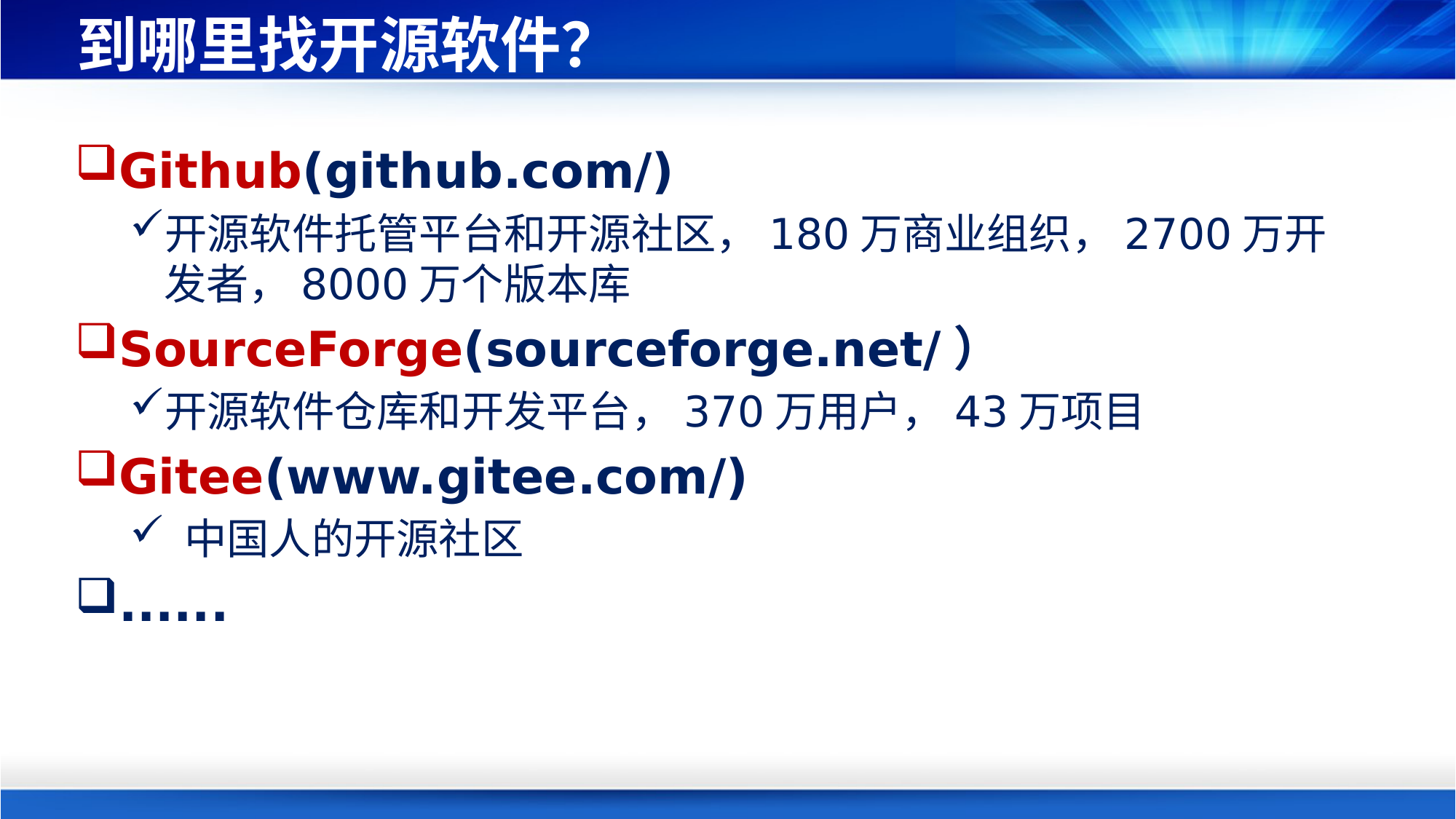

# 到哪里找开源软件？
Github(github.com/)
开源软件托管平台和开源社区，180万商业组织，2700万开发者，8000万个版本库
SourceForge(sourceforge.net/）
开源软件仓库和开发平台，370万用户，43万项目
Gitee(www.gitee.com/)
 中国人的开源社区
......